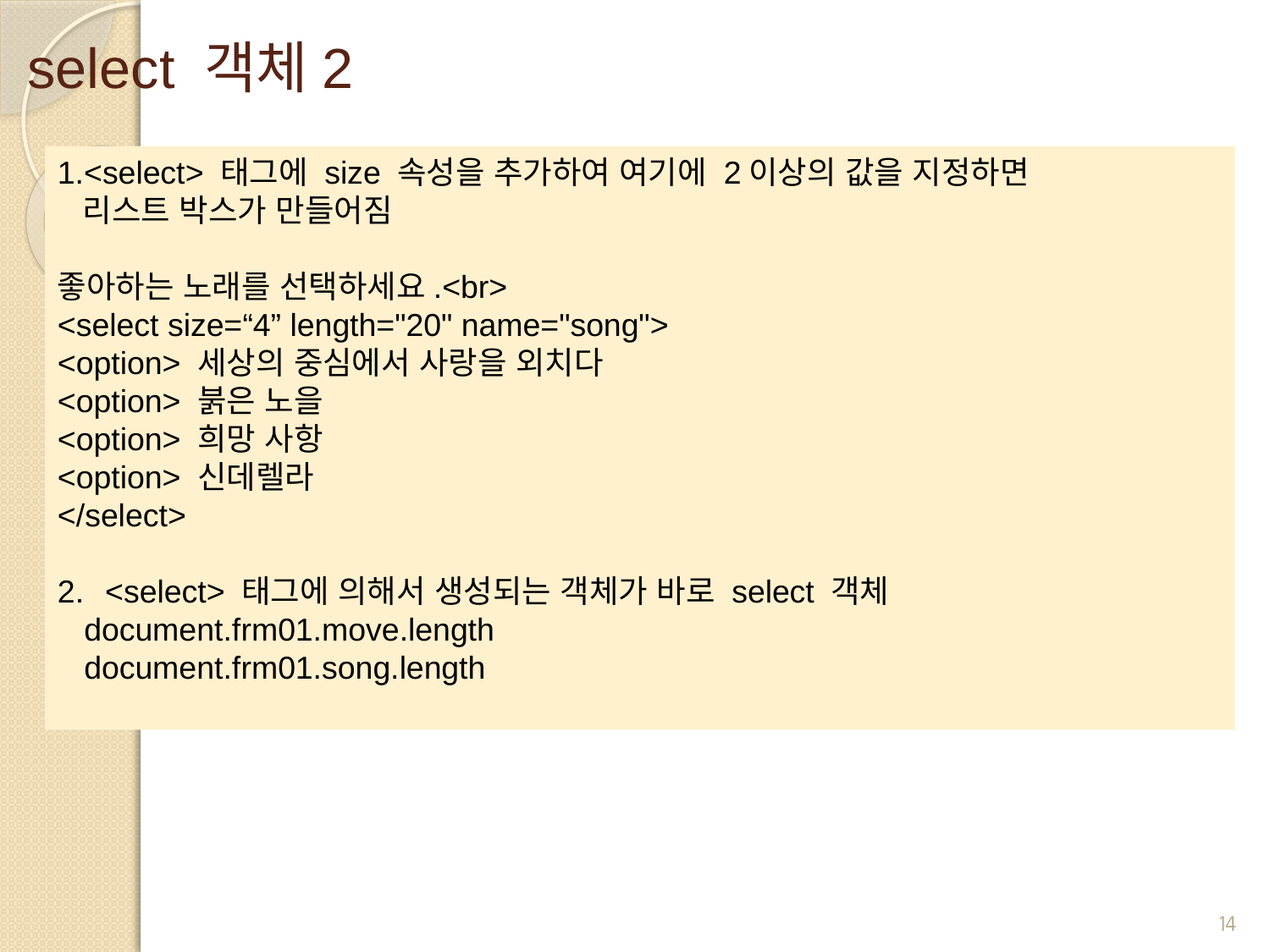

# select 객체2
1.<select> 태그에 size 속성을 추가하여 여기에 2이상의 값을 지정하면
  리스트 박스가 만들어짐

좋아하는 노래를 선택하세요.<br>
<select size=“4” length="20" name="song">
<option> 세상의 중심에서 사랑을 외치다
<option> 붉은 노을
<option> 희망 사항
<option> 신데렐라
</select>

<select> 태그에 의해서 생성되는 객체가 바로 select 객체
   document.frm01.move.length
   document.frm01.song.length

14